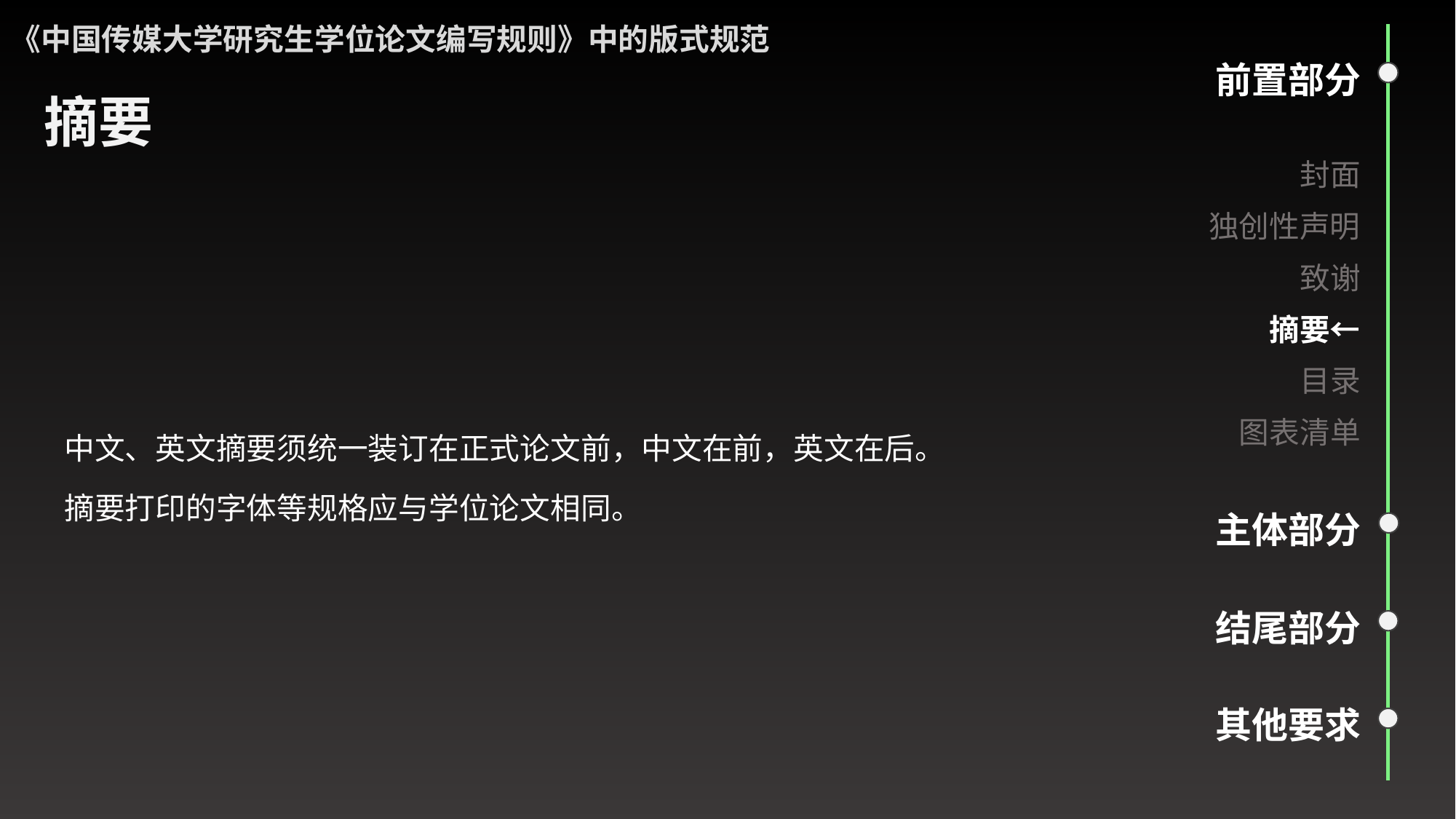

《中国传媒大学研究生学位论文编写规则》中的版式规范
前置部分

摘要
封面
独创性声明
致谢
摘要←
目录
图表清单
中文、英文摘要须统一装订在正式论文前，中文在前，英文在后。
摘要打印的字体等规格应与学位论文相同。
主体部分

结尾部分

其他要求